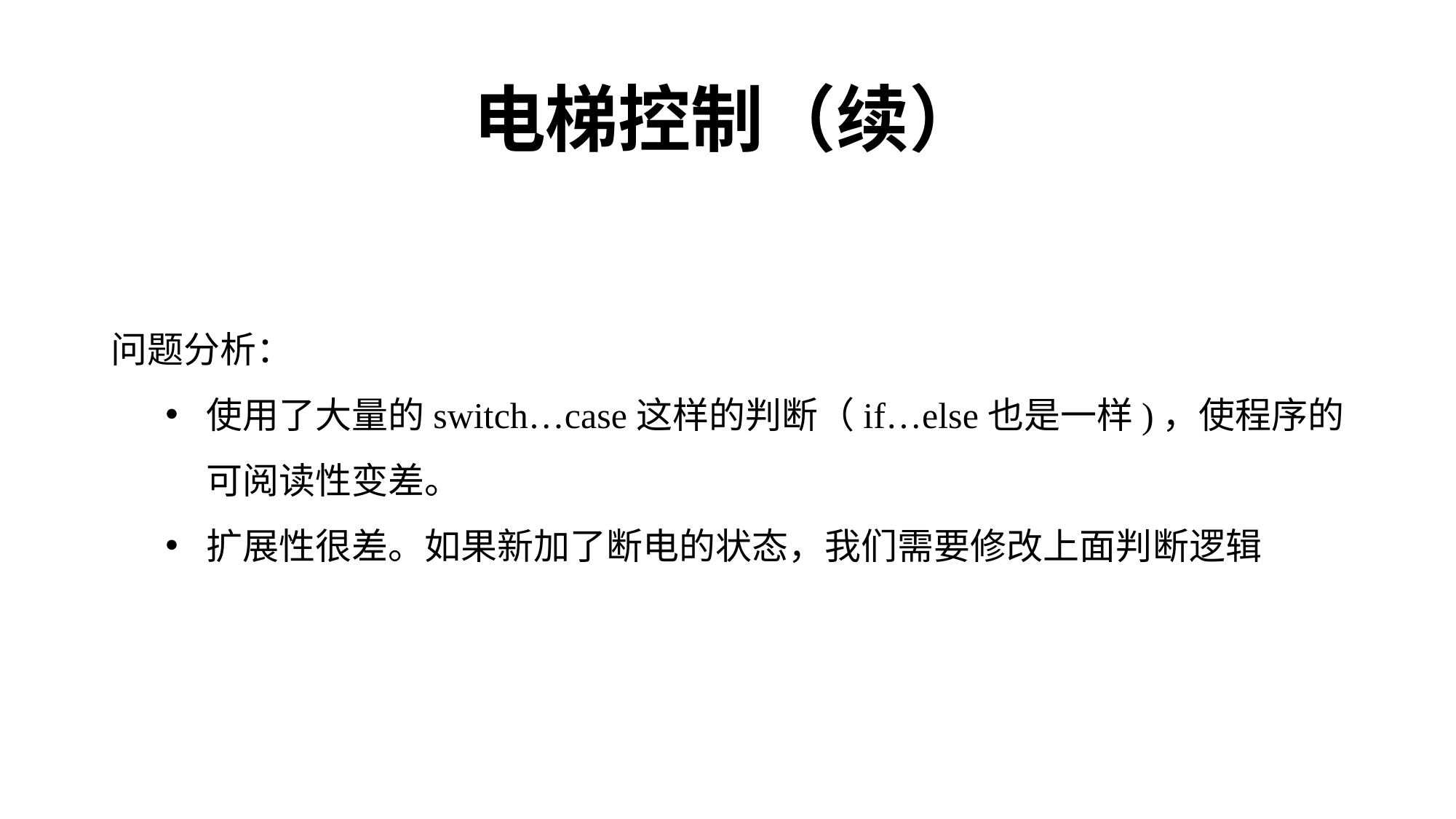

# 电梯控制（续）
问题分析：
使用了大量的switch…case这样的判断（if…else也是一样)，使程序的可阅读性变差。
扩展性很差。如果新加了断电的状态，我们需要修改上面判断逻辑